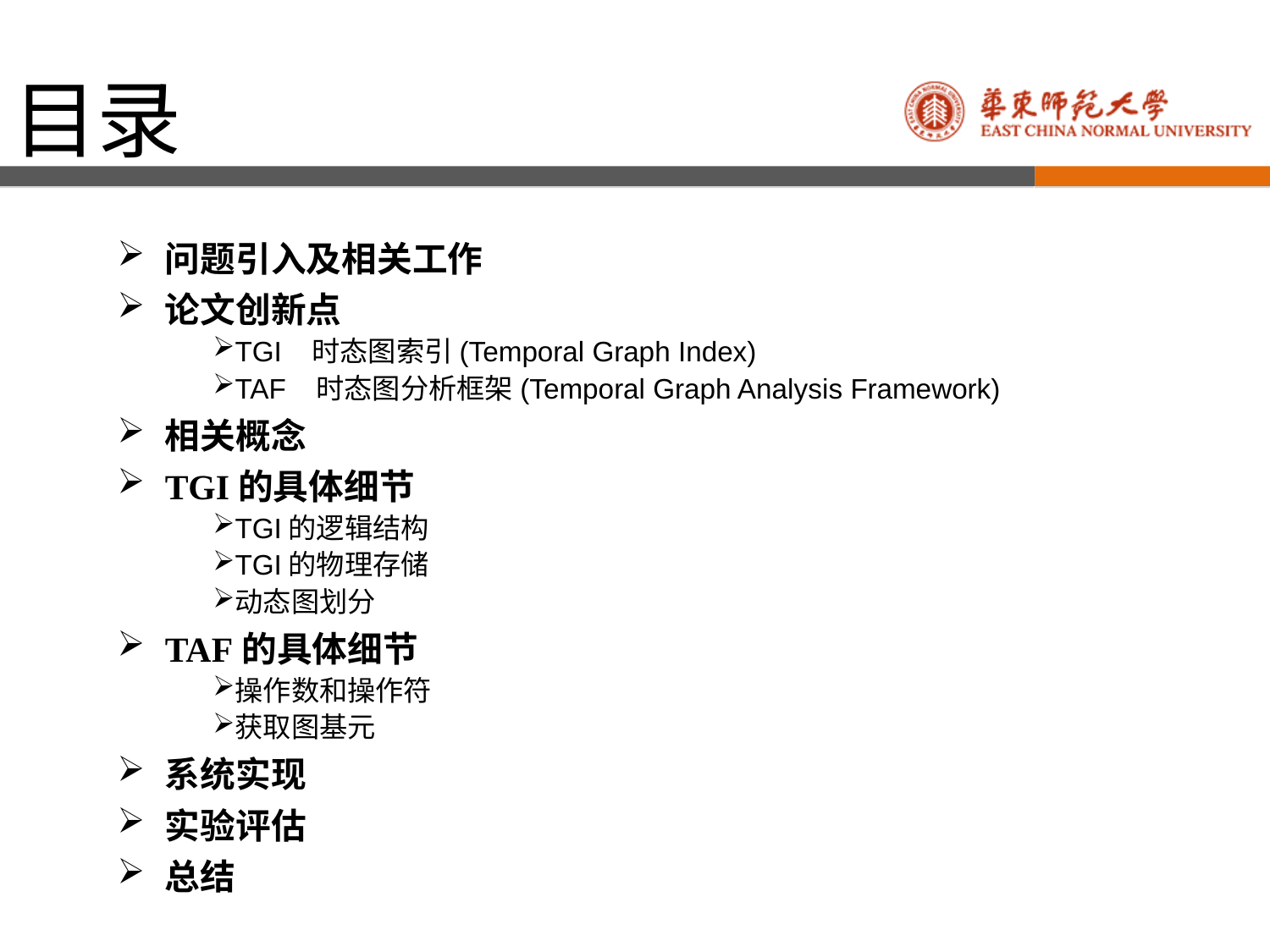

目录
问题引入及相关工作

论文创新点
TGI   时态图索引(Temporal Graph Index)
TAF   时态图分析框架(Temporal Graph Analysis Framework)

相关概念

TGI的具体细节
TGI的逻辑结构
TGI的物理存储
动态图划分

TAF的具体细节
操作数和操作符
获取图基元

系统实现

实验评估

总结